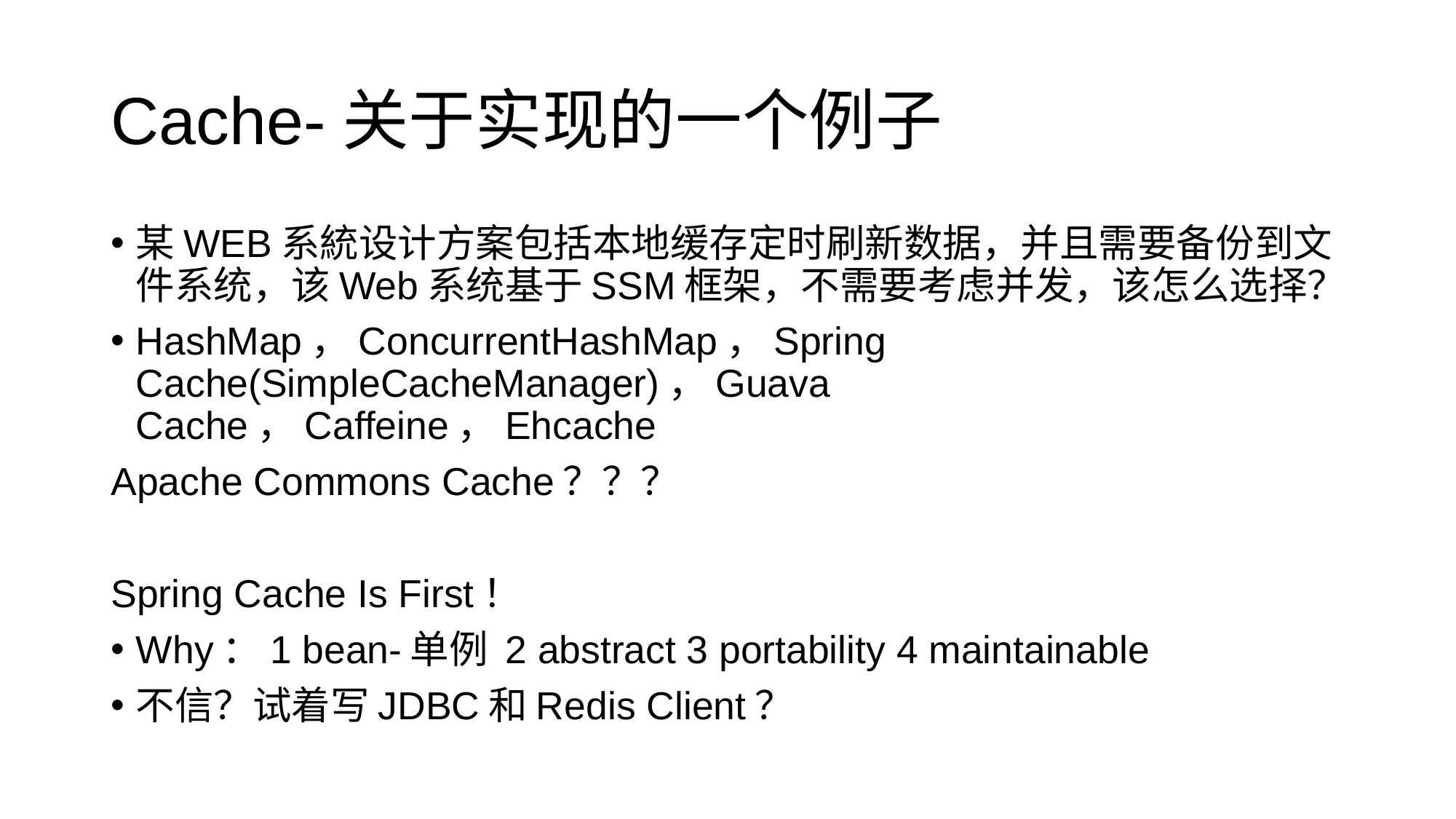

# Cache-关于实现的一个例子
某WEB系統设计方案包括本地缓存定时刷新数据，并且需要备份到文件系统，该Web系统基于SSM框架，不需要考虑并发，该怎么选择？
HashMap，ConcurrentHashMap，Spring Cache(SimpleCacheManager)，Guava Cache，Caffeine，Ehcache
Apache Commons Cache？？？

Spring Cache Is First！
Why：1 bean-单例 2 abstract 3 portability 4 maintainable
不信？试着写JDBC和Redis Client？